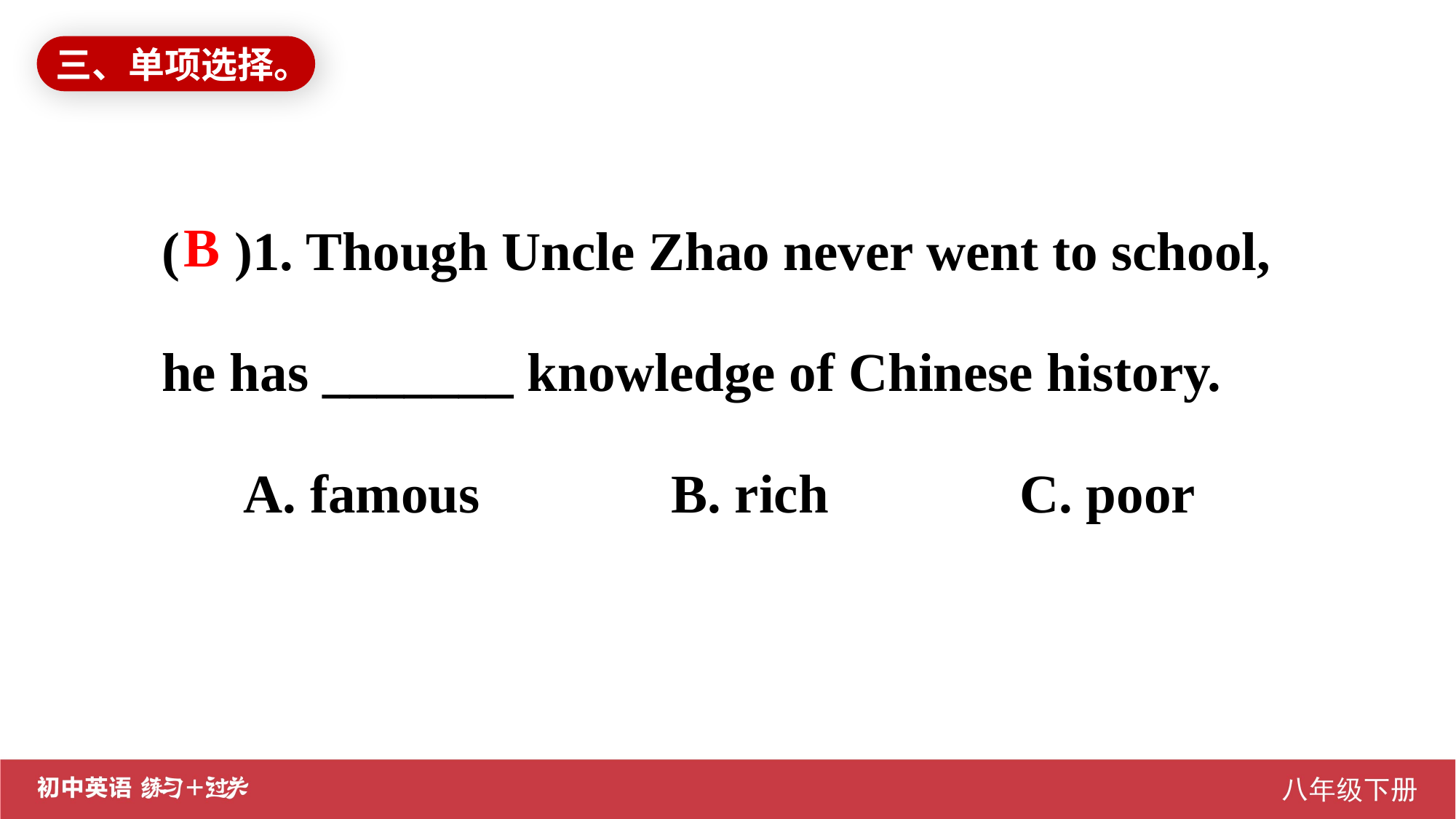

三、单项选择。
(    )1. Though Uncle Zhao never went to school,  he has _______ knowledge of Chinese history.
      A. famous              B. rich              C. poor
B